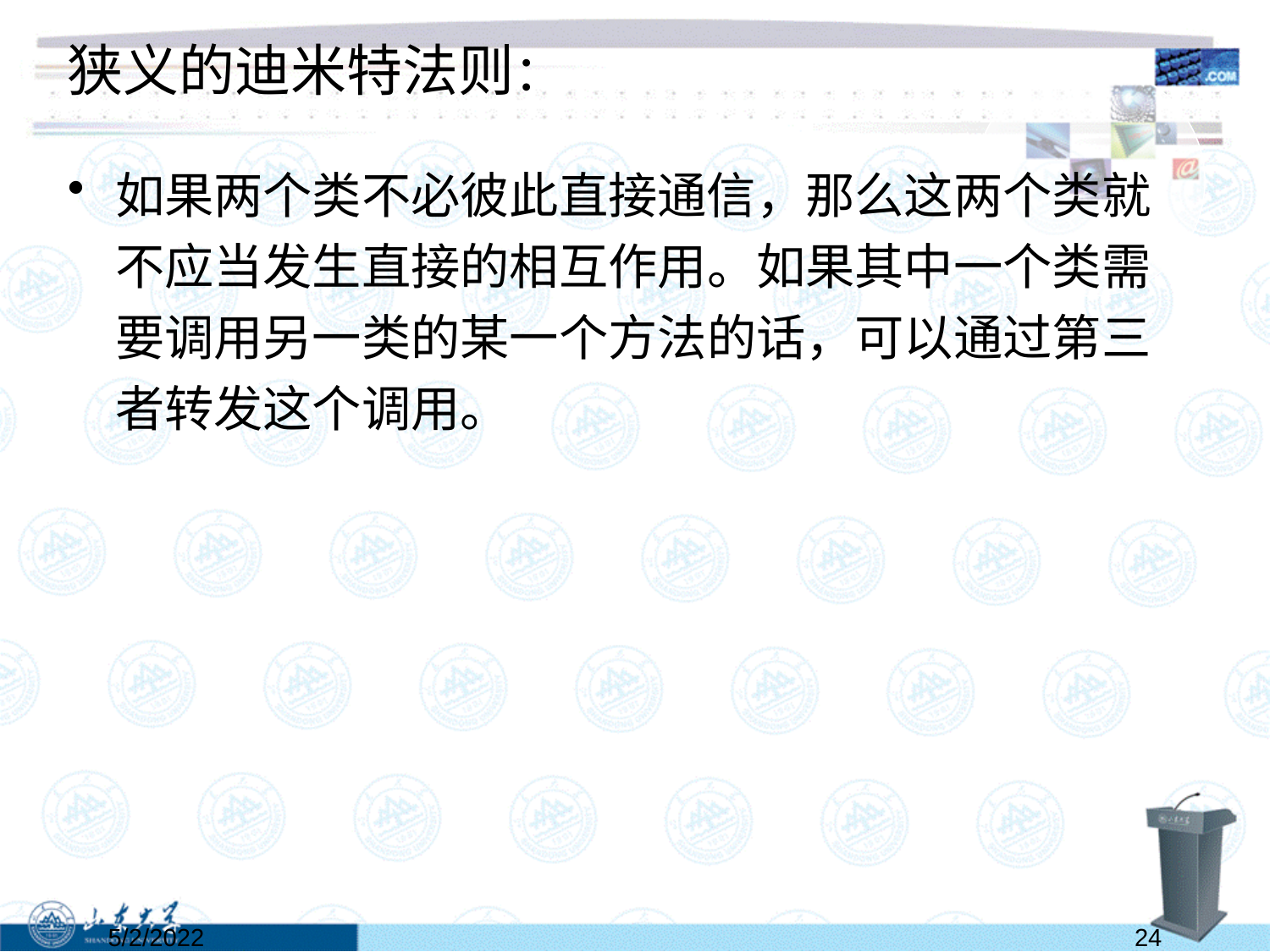

# 狭义的迪米特法则：
如果两个类不必彼此直接通信，那么这两个类就不应当发生直接的相互作用。如果其中一个类需要调用另一类的某一个方法的话，可以通过第三者转发这个调用。
5/2/2022
24